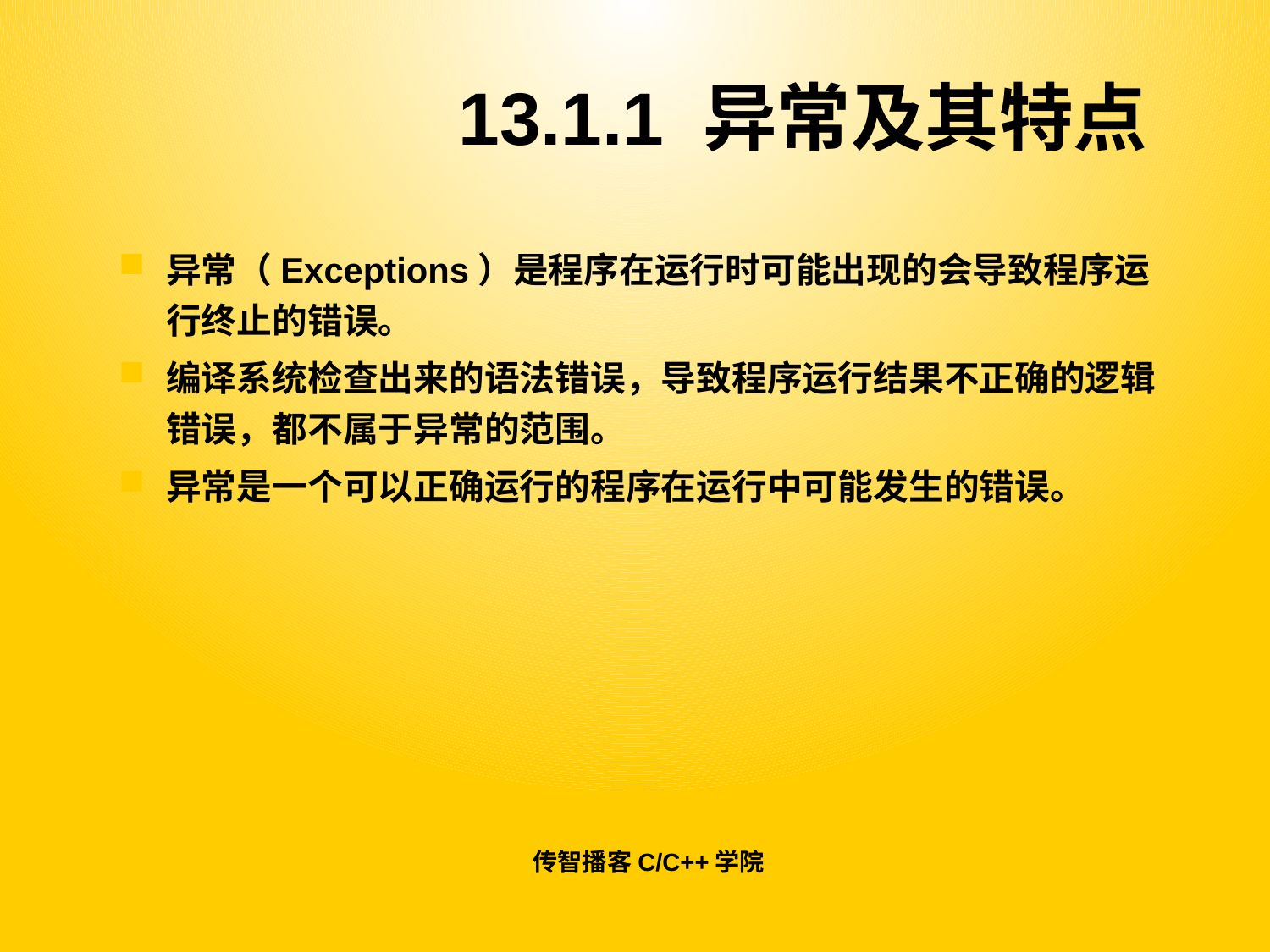

# 13.1.1 异常及其特点
异常（Exceptions）是程序在运行时可能出现的会导致程序运行终止的错误。
编译系统检查出来的语法错误，导致程序运行结果不正确的逻辑错误，都不属于异常的范围。
异常是一个可以正确运行的程序在运行中可能发生的错误。
传智播客C/C++学院